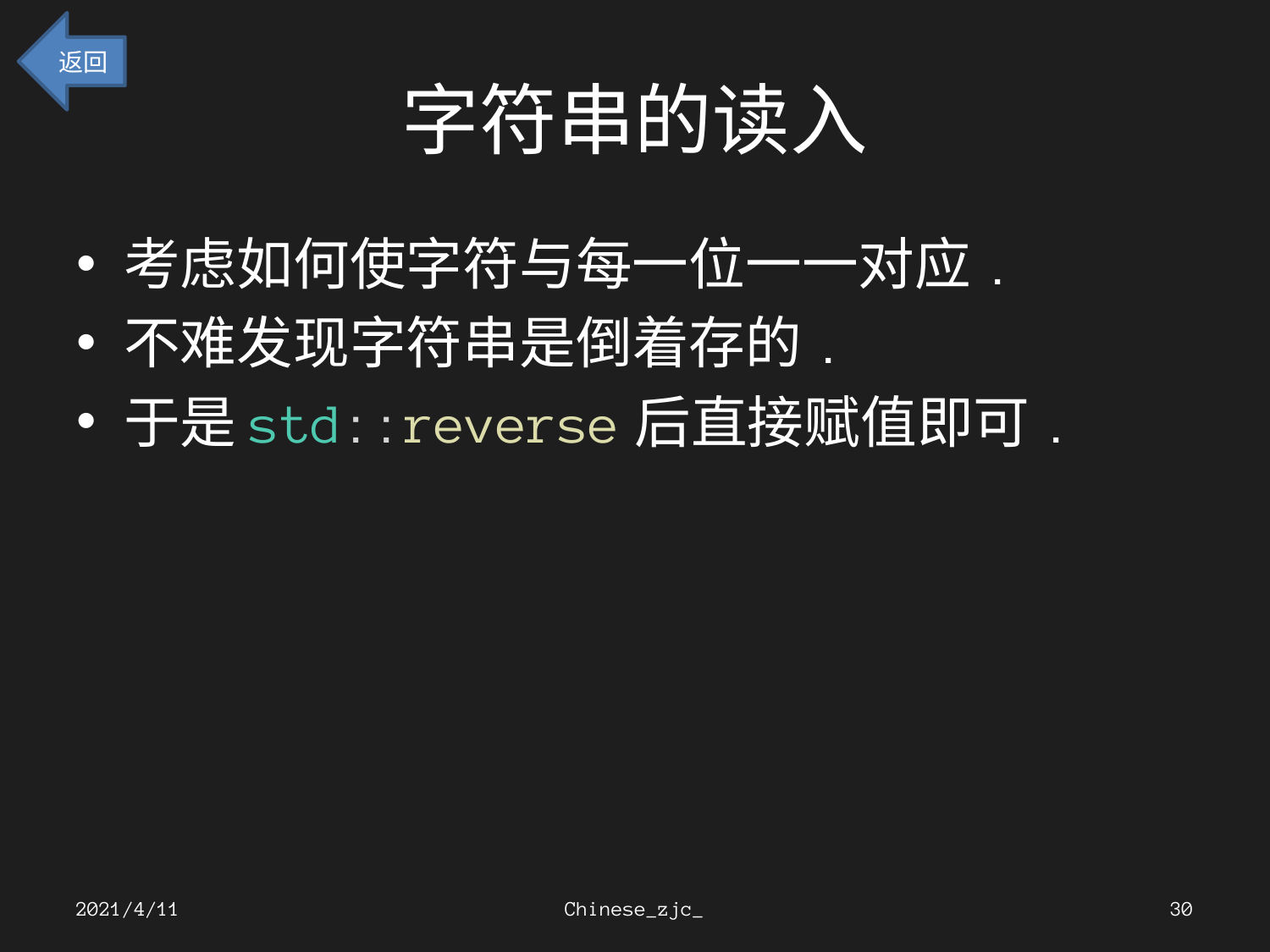

返回
# 字符串的读入
考虑如何使字符与每一位一一对应.
不难发现字符串是倒着存的.
于是std::reverse后直接赋值即可.
2021/4/11
Chinese_zjc_
30